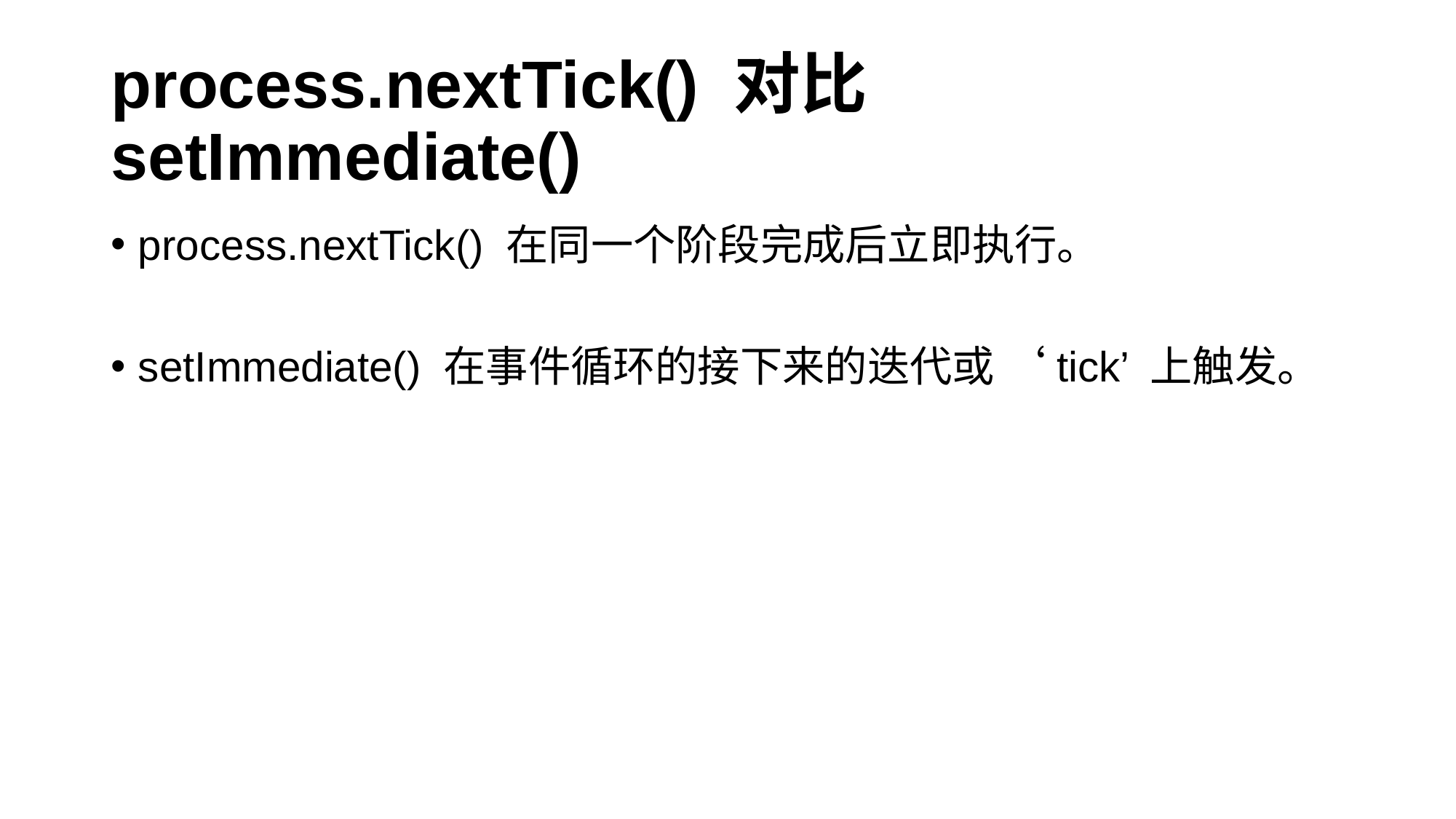

# process.nextTick() 对比 setImmediate()
process.nextTick() 在同一个阶段完成后立即执行。

setImmediate() 在事件循环的接下来的迭代或 ‘tick’ 上触发。